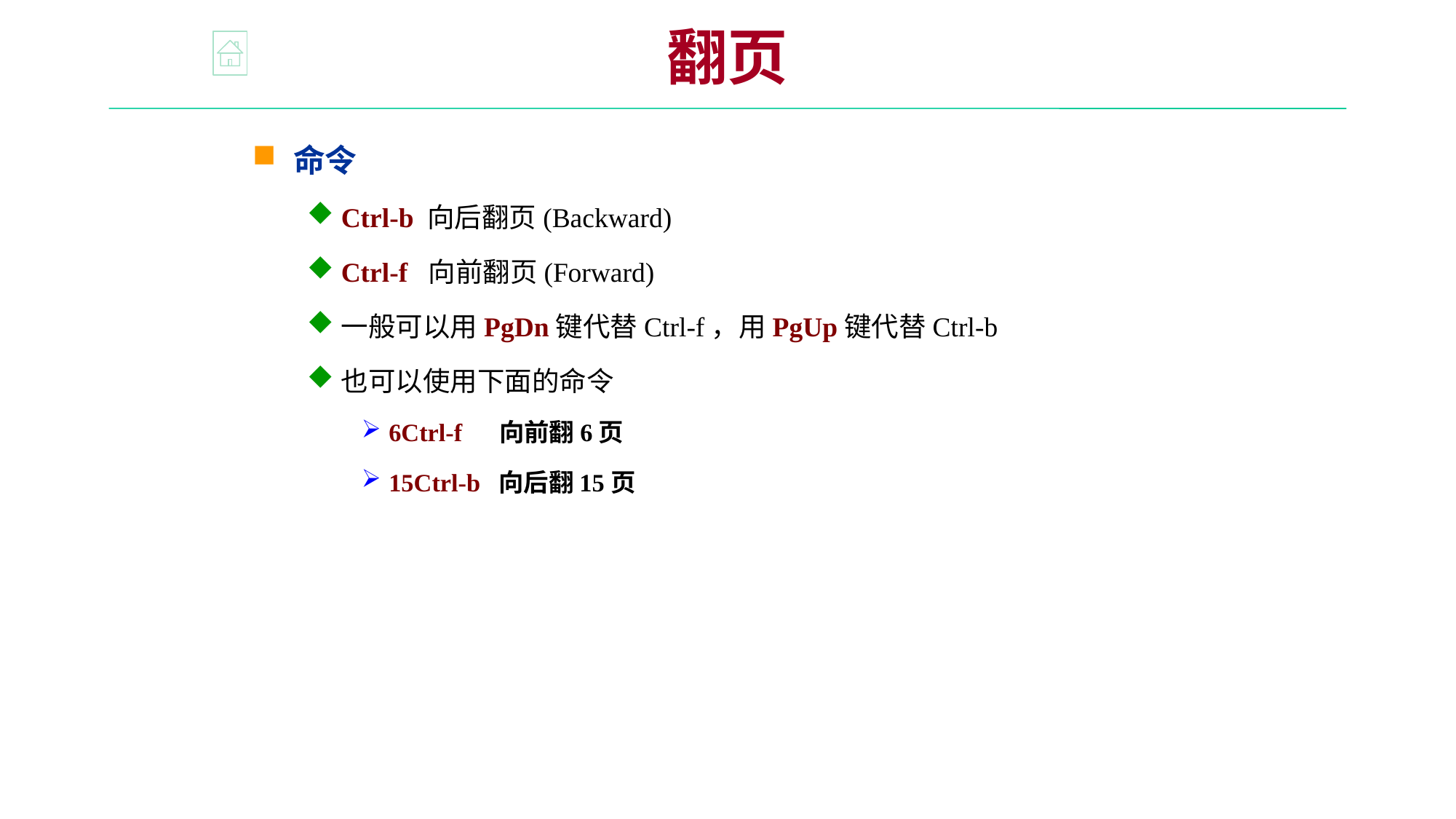

翻页

命令
Ctrl-b 向后翻页(Backward)
Ctrl-f  向前翻页(Forward)
一般可以用PgDn键代替Ctrl-f，用PgUp键代替Ctrl-b
也可以使用下面的命令
6Ctrl-f     向前翻6页
15Ctrl-b  向后翻15页